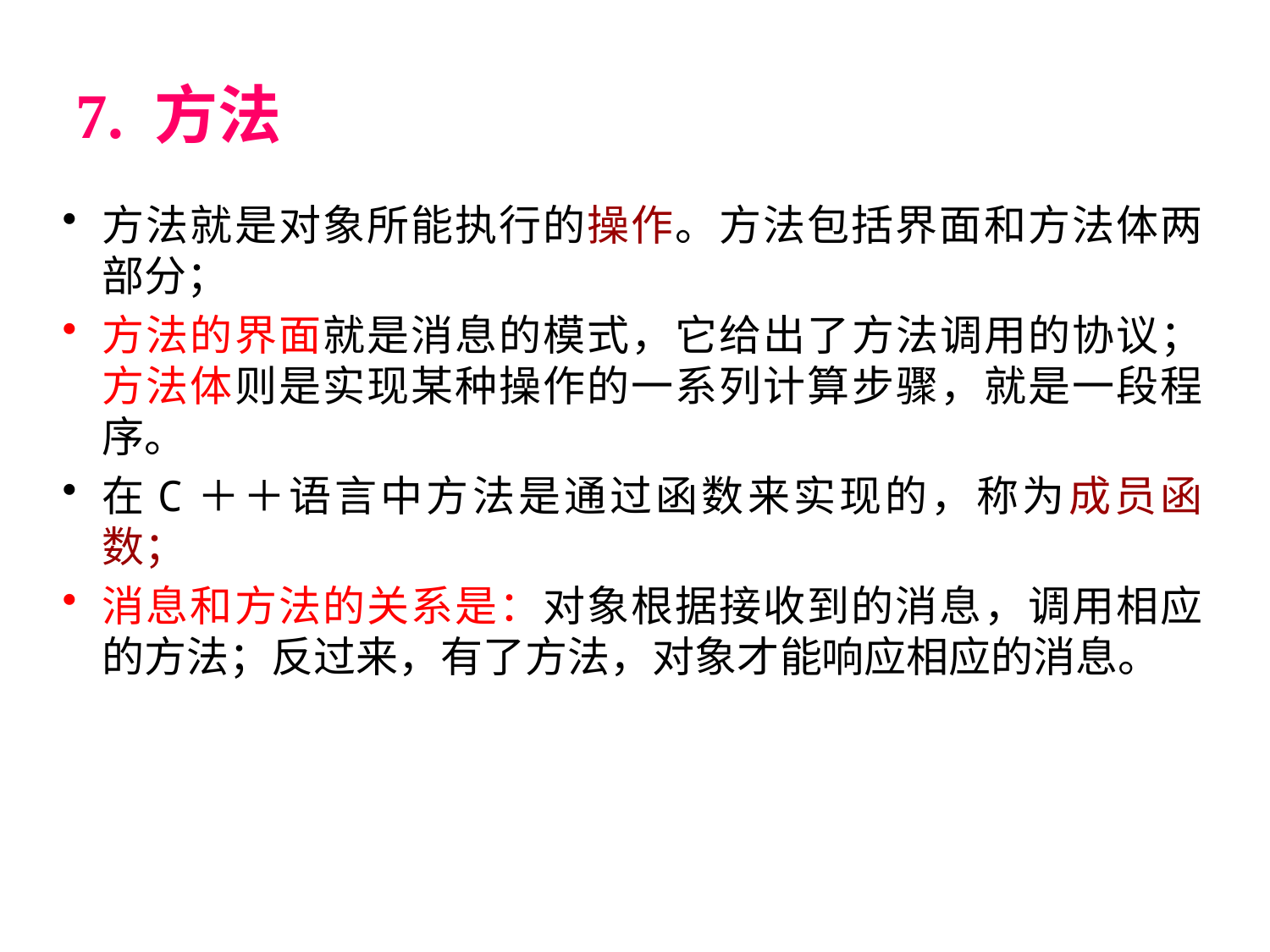

7. 方法
方法就是对象所能执行的操作。方法包括界面和方法体两部分；
方法的界面就是消息的模式，它给出了方法调用的协议；方法体则是实现某种操作的一系列计算步骤，就是一段程序。
在C＋＋语言中方法是通过函数来实现的，称为成员函数；
消息和方法的关系是：对象根据接收到的消息，调用相应的方法；反过来，有了方法，对象才能响应相应的消息。